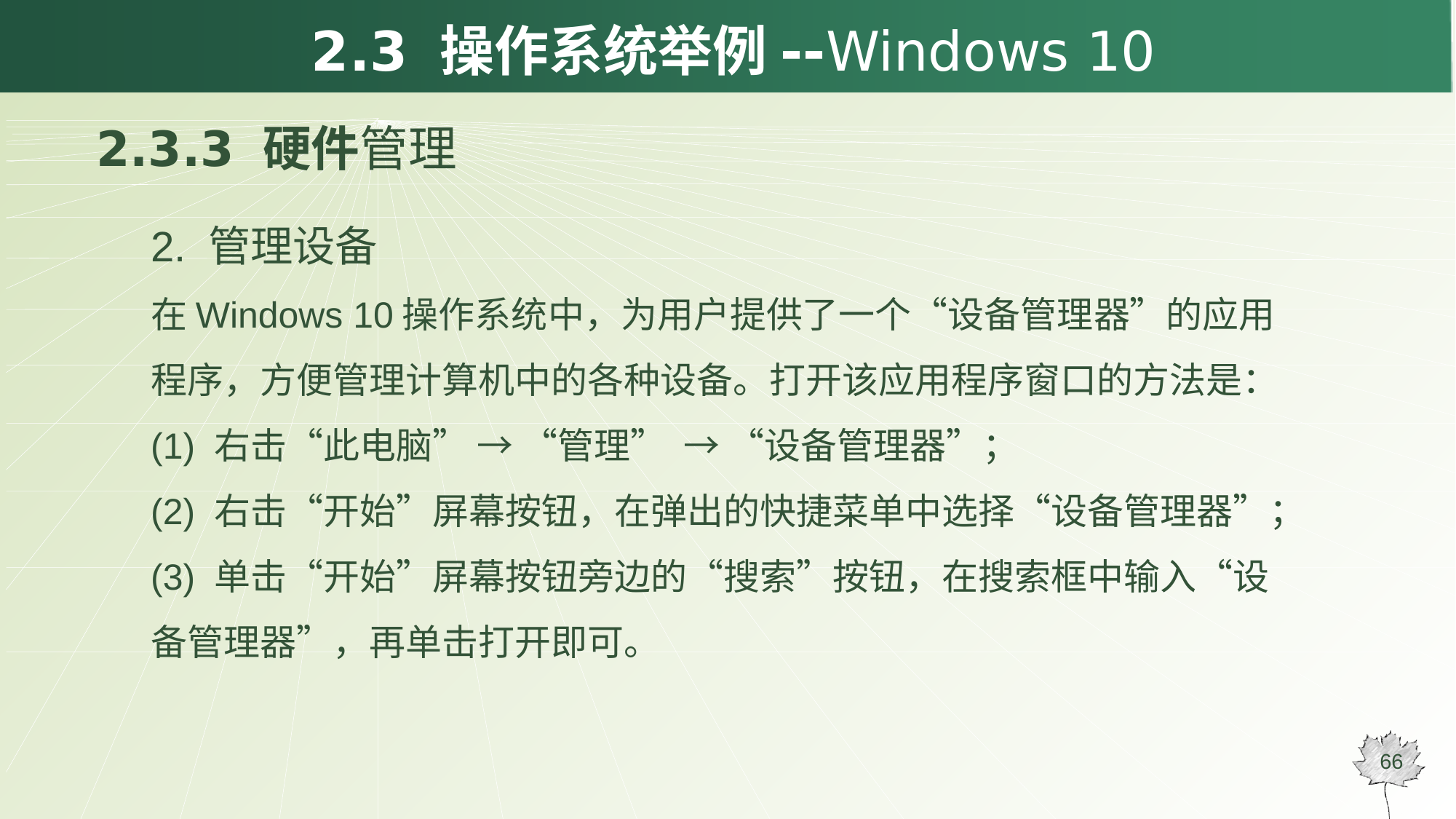

# 2.3 操作系统举例--Windows 10
2.3.3 硬件管理
2. 管理设备
在Windows 10操作系统中，为用户提供了一个“设备管理器”的应用程序，方便管理计算机中的各种设备。打开该应用程序窗口的方法是：
(1) 右击“此电脑” → “管理”  → “设备管理器”；
(2) 右击“开始”屏幕按钮，在弹出的快捷菜单中选择“设备管理器”；
(3) 单击“开始”屏幕按钮旁边的“搜索”按钮，在搜索框中输入“设备管理器”，再单击打开即可。
66